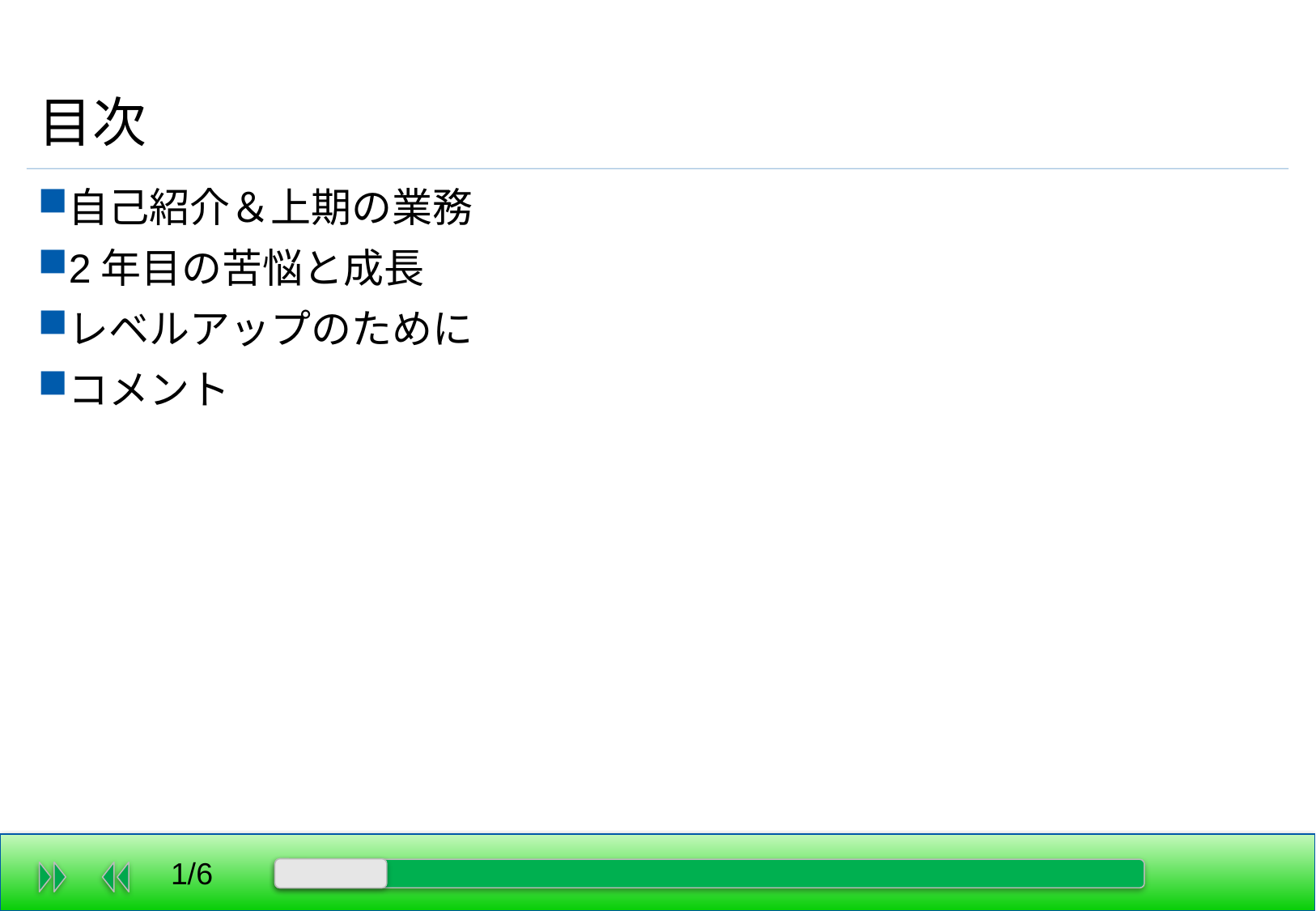

こ
こ
# 目次
自己紹介＆上期の業務
2年目の苦悩と成長
レベルアップのために
コメント

1/6